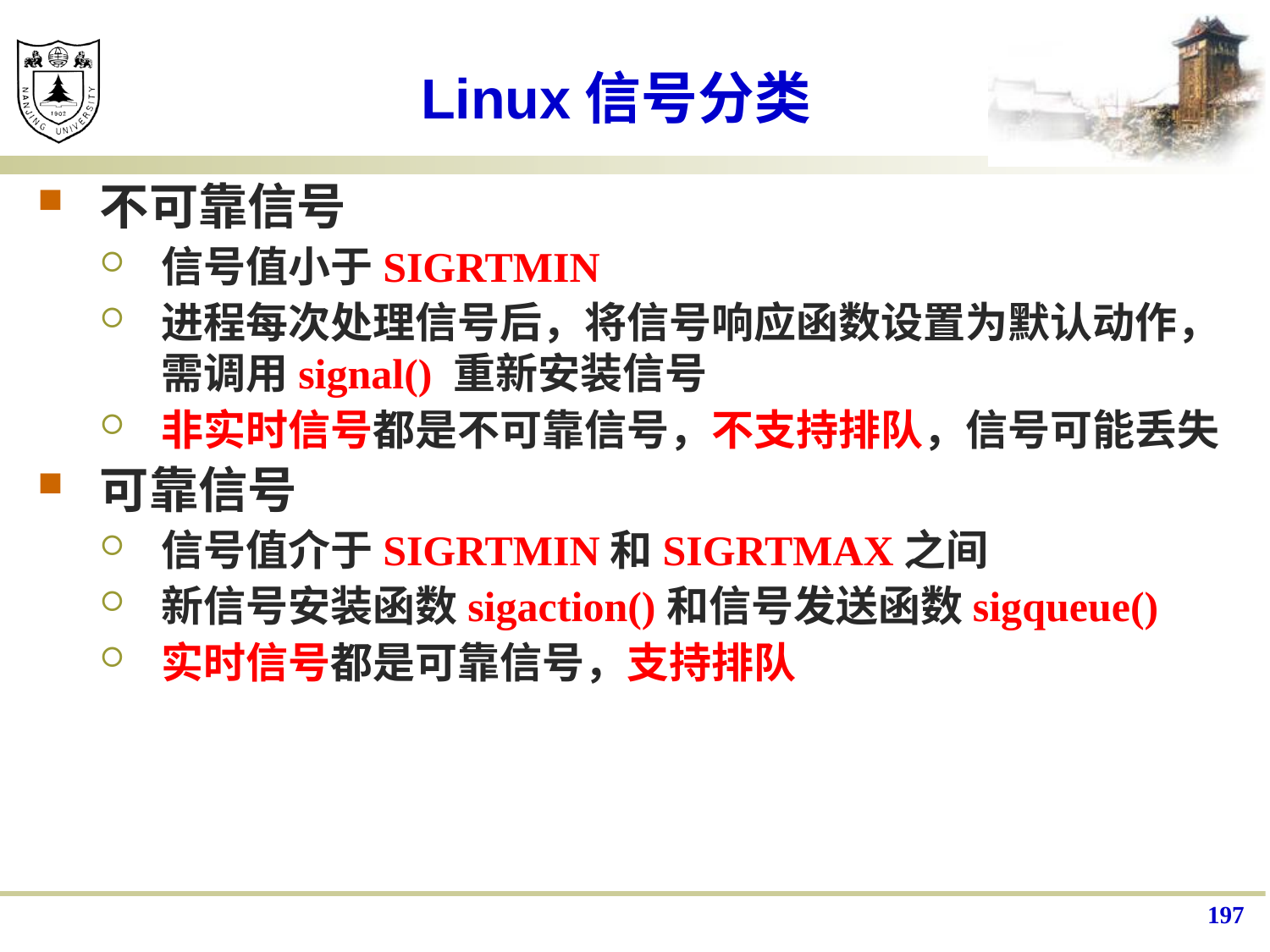

# Linux信号分类
不可靠信号
信号值小于SIGRTMIN
进程每次处理信号后，将信号响应函数设置为默认动作，需调用signal() 重新安装信号
非实时信号都是不可靠信号，不支持排队，信号可能丢失
可靠信号
信号值介于SIGRTMIN和SIGRTMAX之间
新信号安装函数sigaction()和信号发送函数sigqueue()
实时信号都是可靠信号，支持排队
197